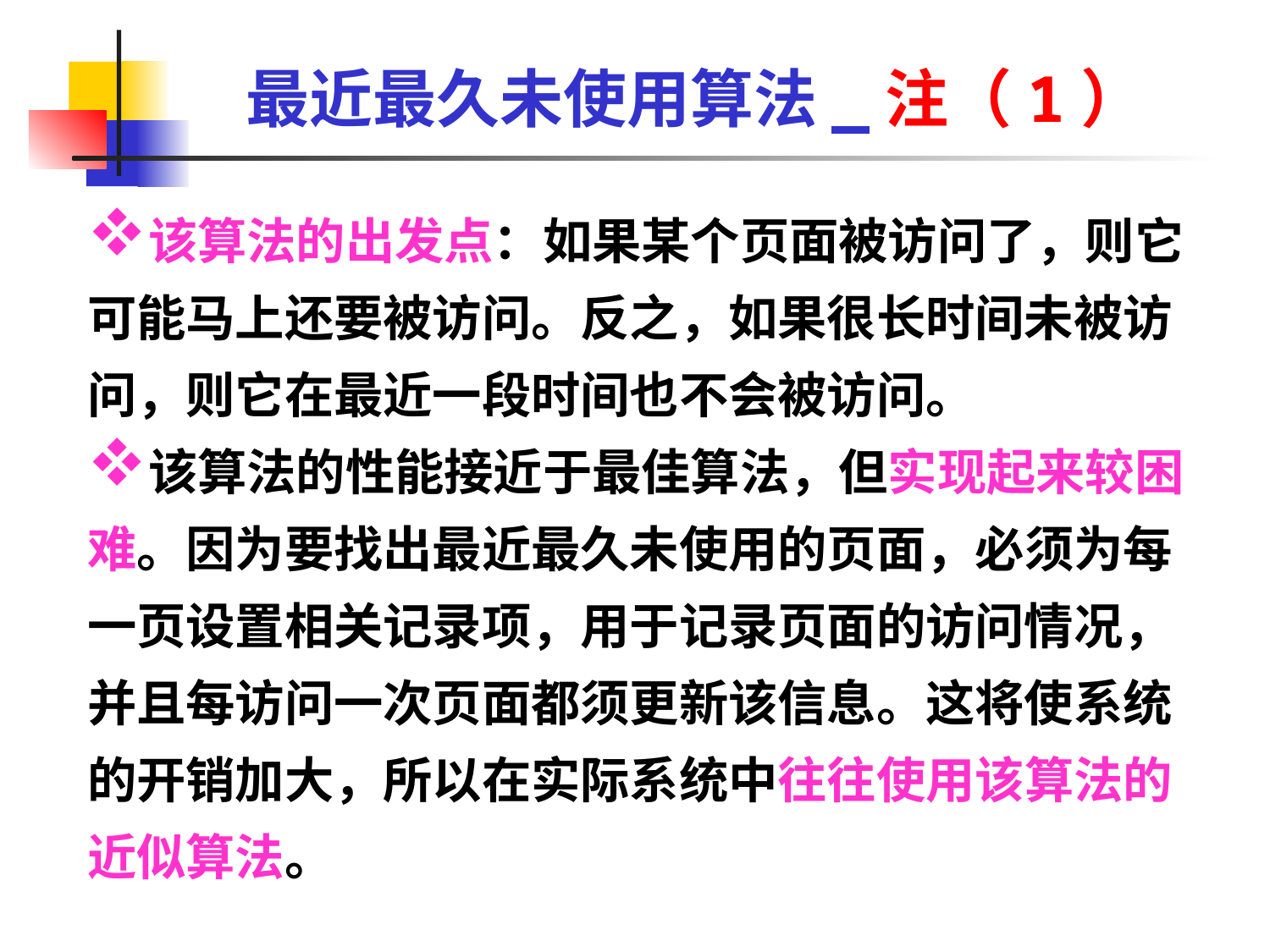

# 最近最久未使用算法_注（1）
该算法的出发点：如果某个页面被访问了，则它可能马上还要被访问。反之，如果很长时间未被访问，则它在最近一段时间也不会被访问。
该算法的性能接近于最佳算法，但实现起来较困难。因为要找出最近最久未使用的页面，必须为每一页设置相关记录项，用于记录页面的访问情况，并且每访问一次页面都须更新该信息。这将使系统的开销加大，所以在实际系统中往往使用该算法的近似算法。